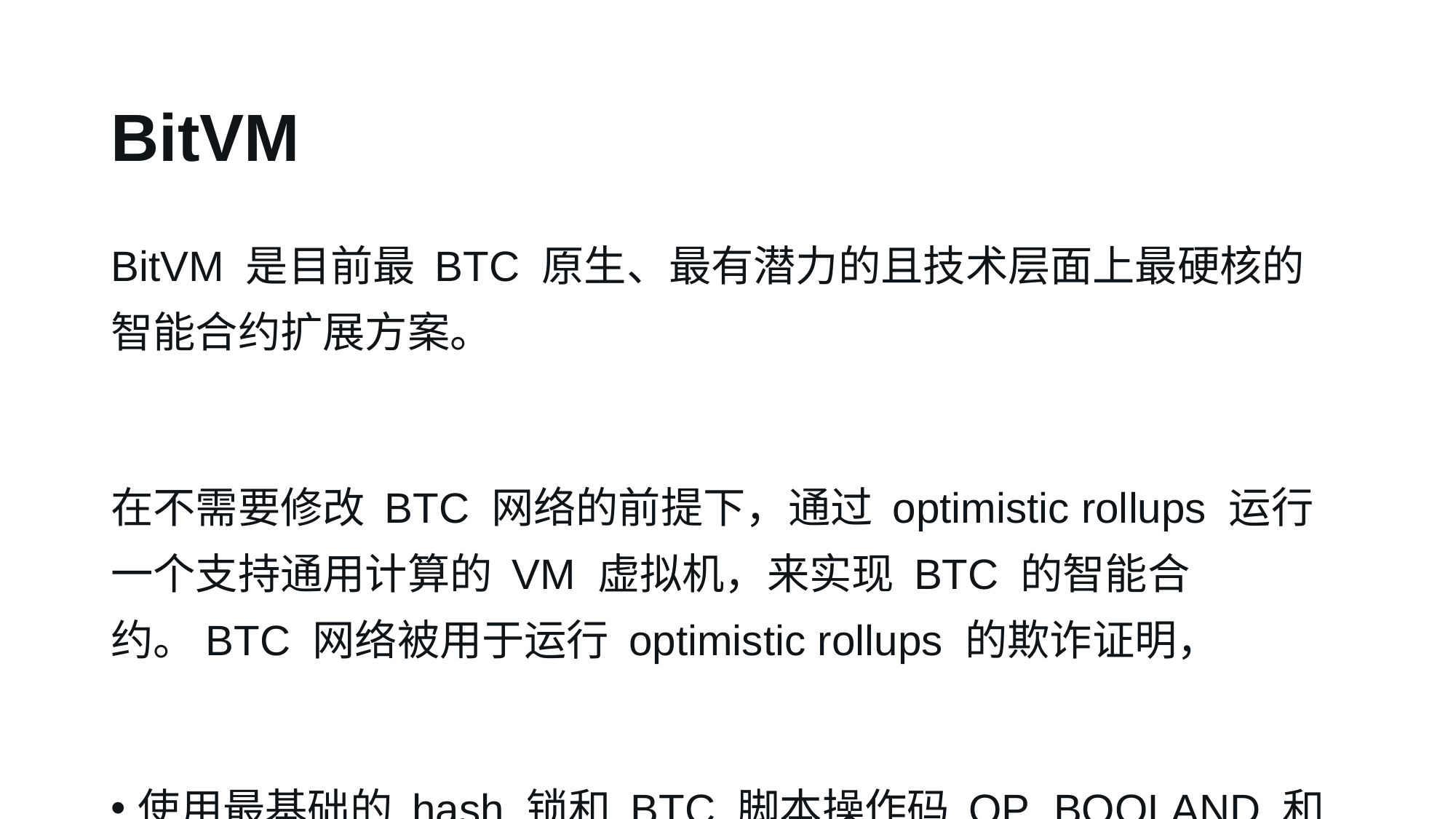

# BitVM
BitVM 是目前最 BTC 原生、最有潜力的且技术层面上最硬核的智能合约扩展方案。

在不需要修改 BTC 网络的前提下，通过 optimistic rollups 运行一个支持通用计算的 VM 虚拟机，来实现 BTC 的智能合约。BTC 网络被用于运行 optimistic rollups 的欺诈证明，

使用最基础的 hash 锁和 BTC 脚本操作码 OP_BOOLAND 和 OP_NOT，实现了一个简单的逻辑门。通过组合 BTC 的逻辑门，形成一个可以运算的电路，通过这个电路在 BTC 链上处理欺诈证明。